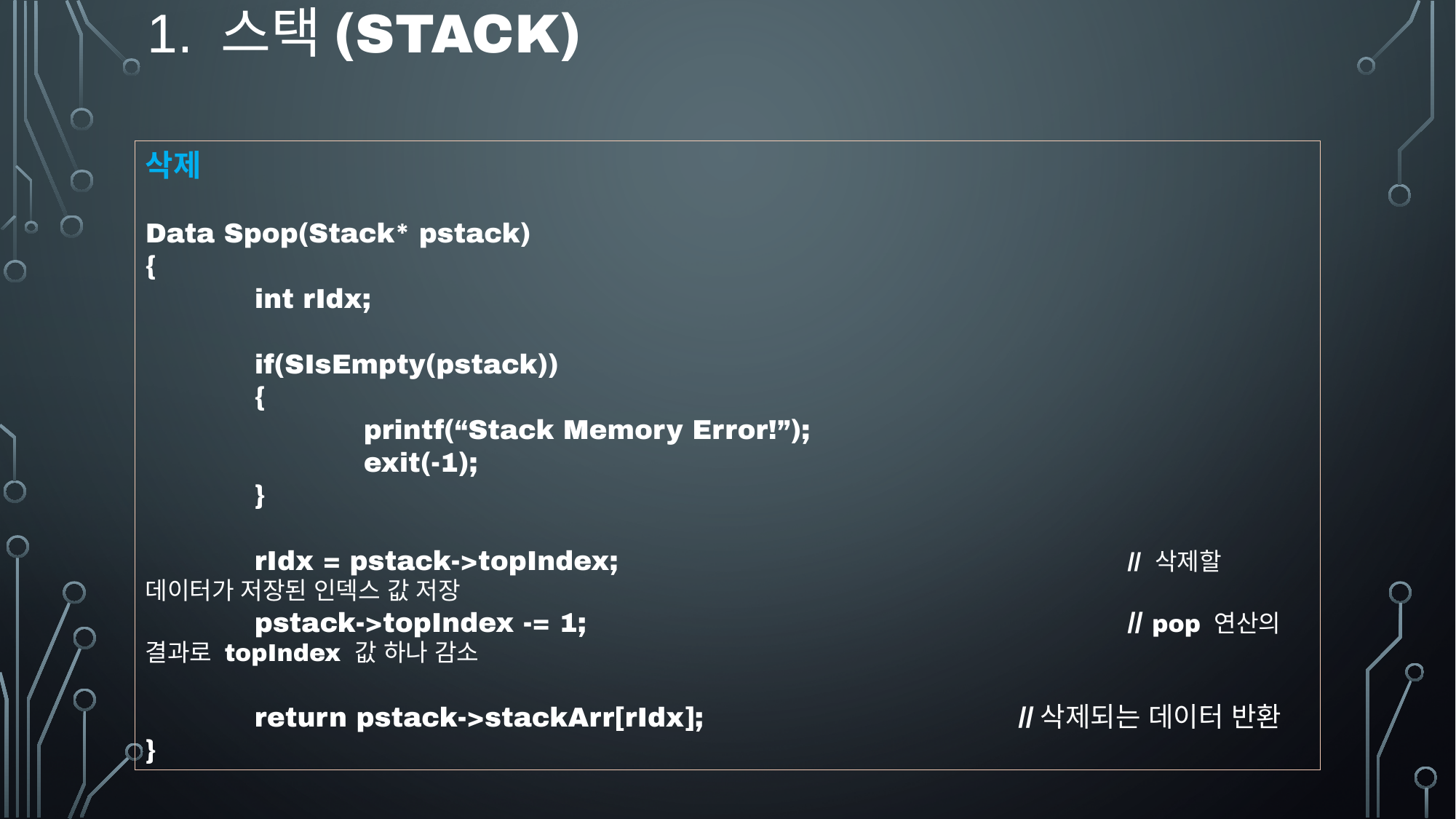

# 1. 스택(Stack)
삭제

Data Spop(Stack* pstack)
{
	int rIdx;

	if(SIsEmpty(pstack))
	{
		printf(“Stack Memory Error!”);
		exit(-1);
	}

	rIdx = pstack->topIndex;					// 삭제할 데이터가 저장된 인덱스 값 저장
	pstack->topIndex -= 1;					// pop 연산의 결과로 topIndex 값 하나 감소

	return pstack->stackArr[rIdx];			//삭제되는 데이터 반환
}